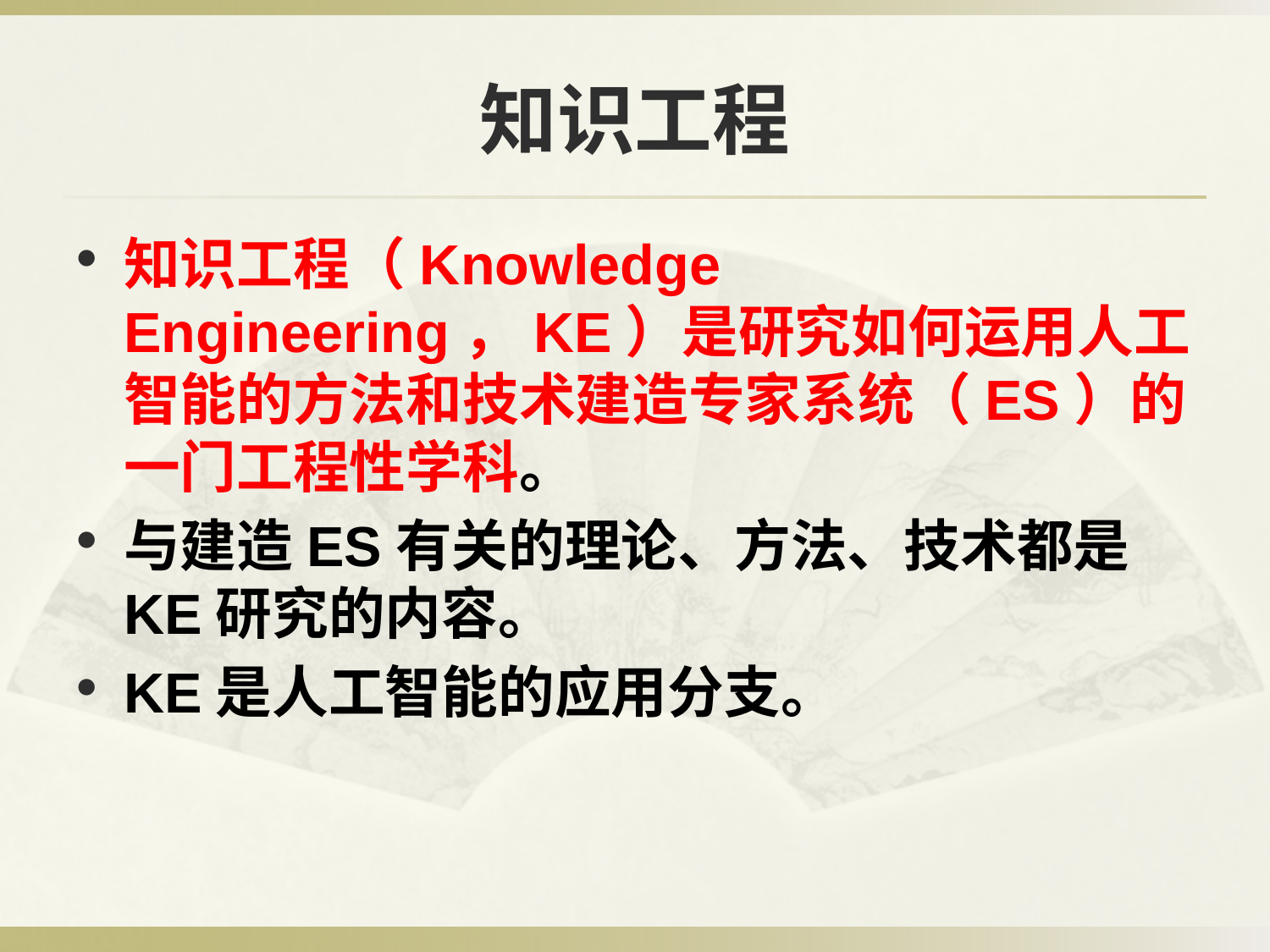

# 知识工程
知识工程（Knowledge Engineering，KE）是研究如何运用人工智能的方法和技术建造专家系统（ES）的一门工程性学科。
与建造ES有关的理论、方法、技术都是KE研究的内容。
KE是人工智能的应用分支。

4